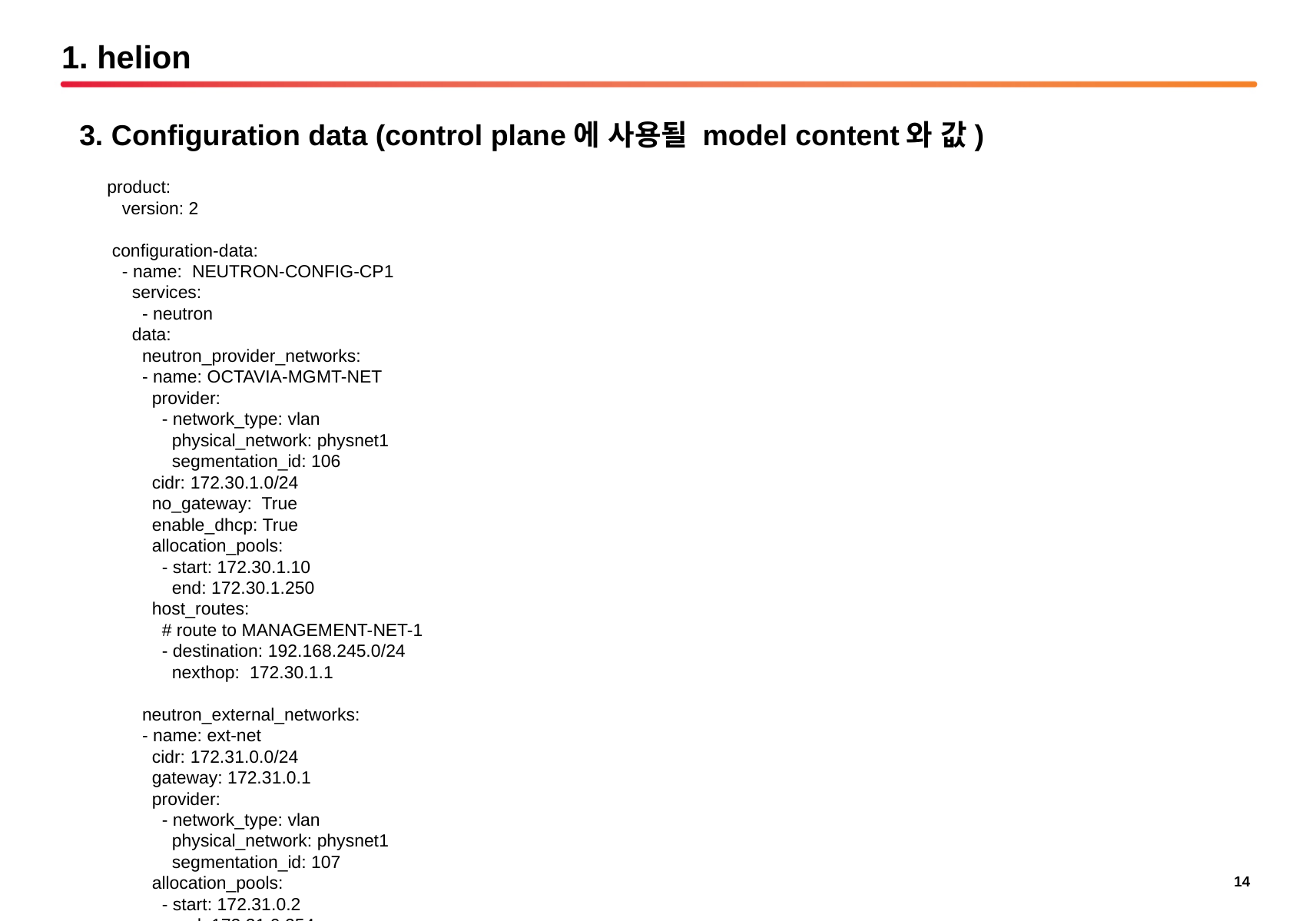

# 1. helion
3. Configuration data (control plane에 사용될 model content와 값)
 product:
    version: 2

  configuration-data:
    - name:  NEUTRON-CONFIG-CP1
      services:
        - neutron
      data:
        neutron_provider_networks:
        - name: OCTAVIA-MGMT-NET
          provider:
            - network_type: vlan
              physical_network: physnet1
              segmentation_id: 106
          cidr: 172.30.1.0/24
          no_gateway:  True
          enable_dhcp: True
          allocation_pools:
            - start: 172.30.1.10
              end: 172.30.1.250
          host_routes:
            # route to MANAGEMENT-NET-1
            - destination: 192.168.245.0/24
              nexthop:  172.30.1.1

        neutron_external_networks:
        - name: ext-net
          cidr: 172.31.0.0/24
          gateway: 172.31.0.1
          provider:
            - network_type: vlan
              physical_network: physnet1
              segmentation_id: 107
          allocation_pools:
            - start: 172.31.0.2
              end: 172.31.0.254

      network-tags:
        - network-group: MANAGEMENT
          tags:
            - neutron.networks.vxlan
            - neutron.networks.vlan:
                provider-physical-network: physnet1
        - network-group: EXTERNAL-VM
          tags:
            - neutron.l3_agent.external_network_bridge